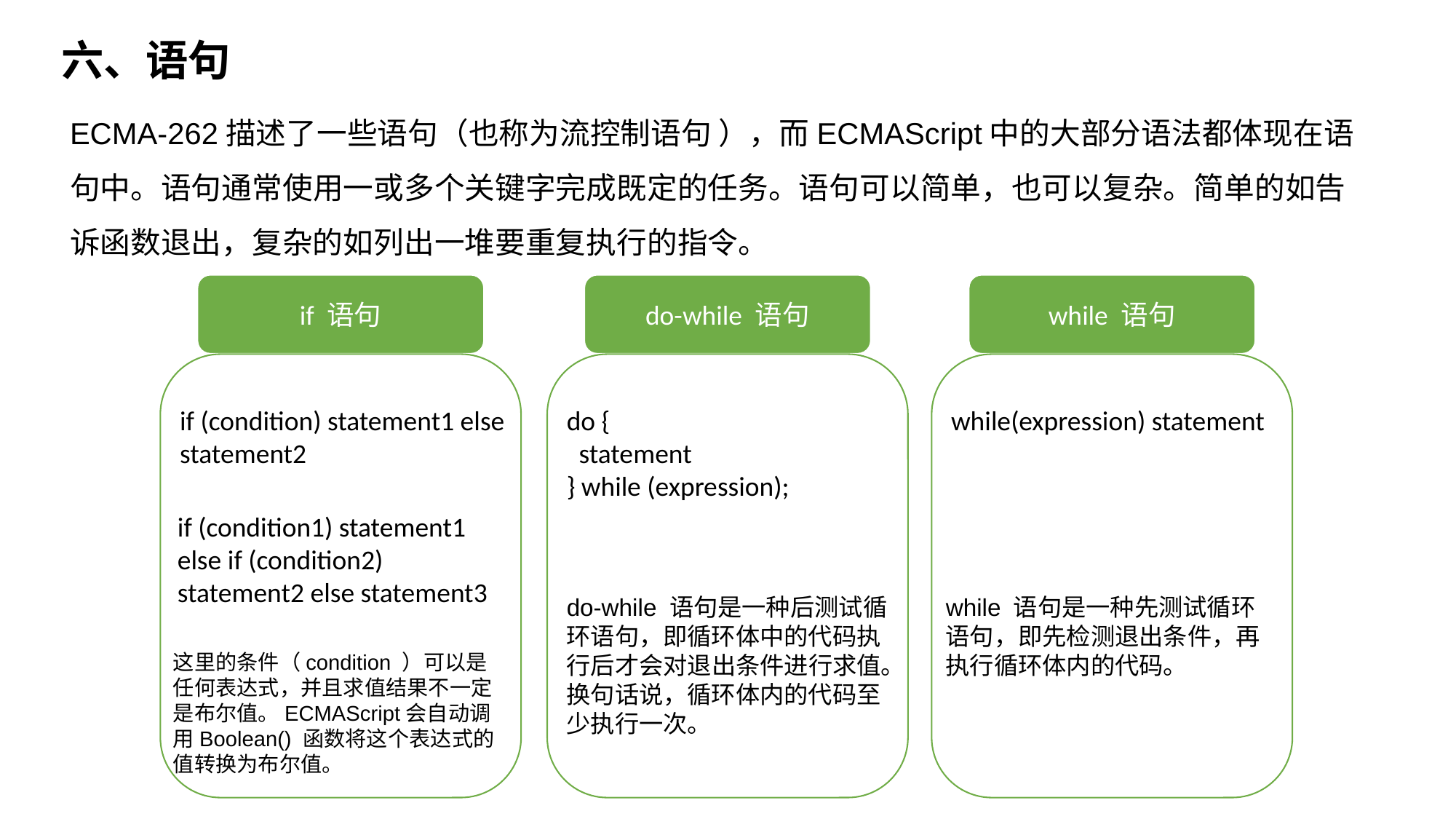

六、语句
ECMA-262描述了一些语句（也称为流控制语句 ），而ECMAScript中的大部分语法都体现在语句中。语句通常使用一或多个关键字完成既定的任务。语句可以简单，也可以复杂。简单的如告诉函数退出，复杂的如列出一堆要重复执行的指令。
if 语句

if (condition) statement1 else statement2
if (condition1) statement1 else if (condition2) statement2 else statement3
这里的条件（condition ）可以是任何表达式，并且求值结果不一定是布尔值。ECMAScript会自动调用Boolean() 函数将这个表达式的值转换为布尔值。
do-while 语句

do {
  statement
} while (expression);
do-while 语句是一种后测试循环语句，即循环体中的代码执行后才会对退出条件进行求值。换句话说，循环体内的代码至少执行一次。
while 语句

while(expression) statement
while 语句是一种先测试循环语句，即先检测退出条件，再执行循环体内的代码。